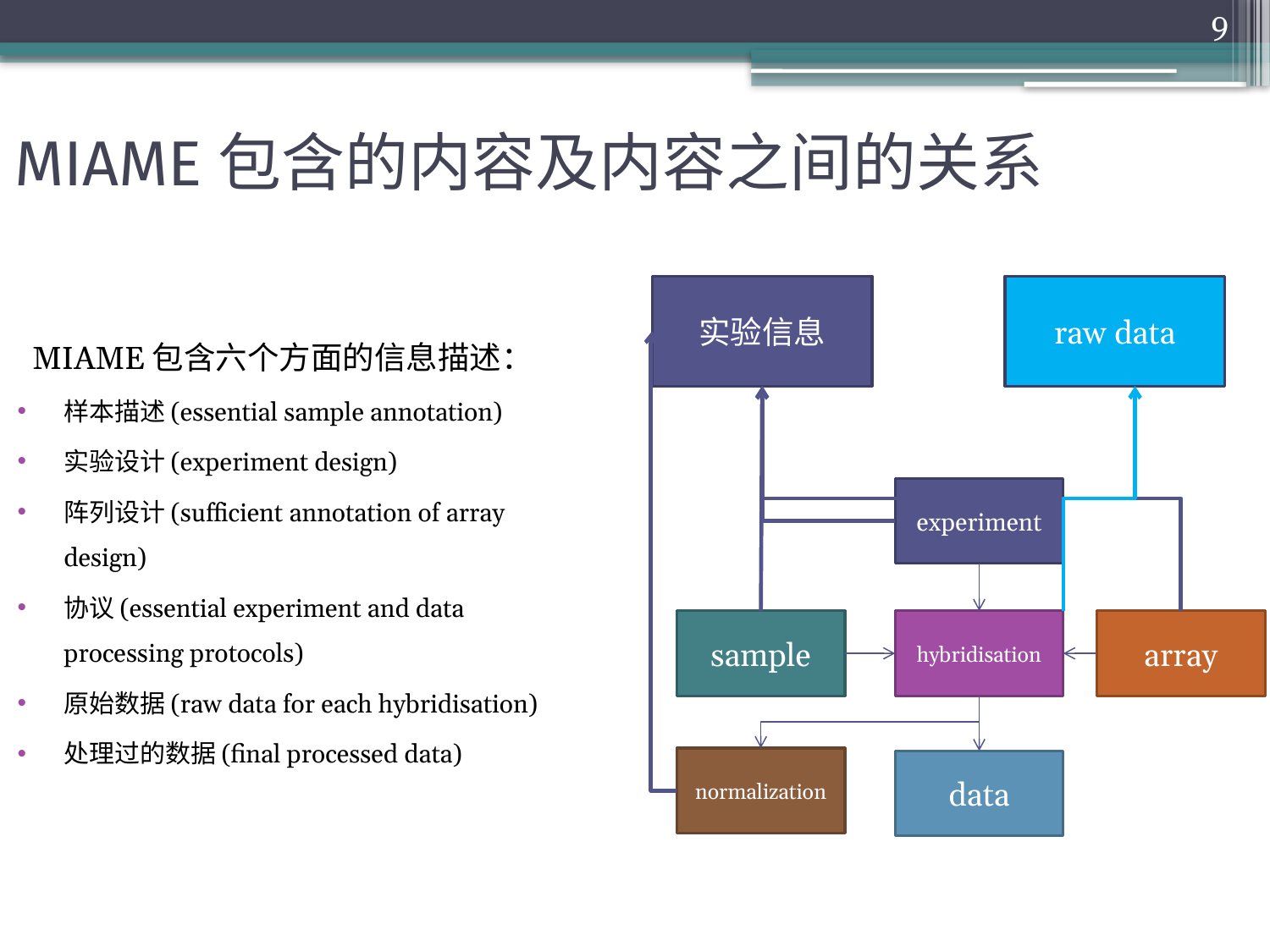

9
# MIAME包含的内容及内容之间的关系
实验信息
raw data
MIAME包含六个方面的信息描述：
样本描述(essential sample annotation)
实验设计(experiment design)
阵列设计(sufficient annotation of array design)
协议(essential experiment and data processing protocols)
原始数据(raw data for each hybridisation)
处理过的数据(final processed data)

experiment
sample
hybridisation
array
normalization
data